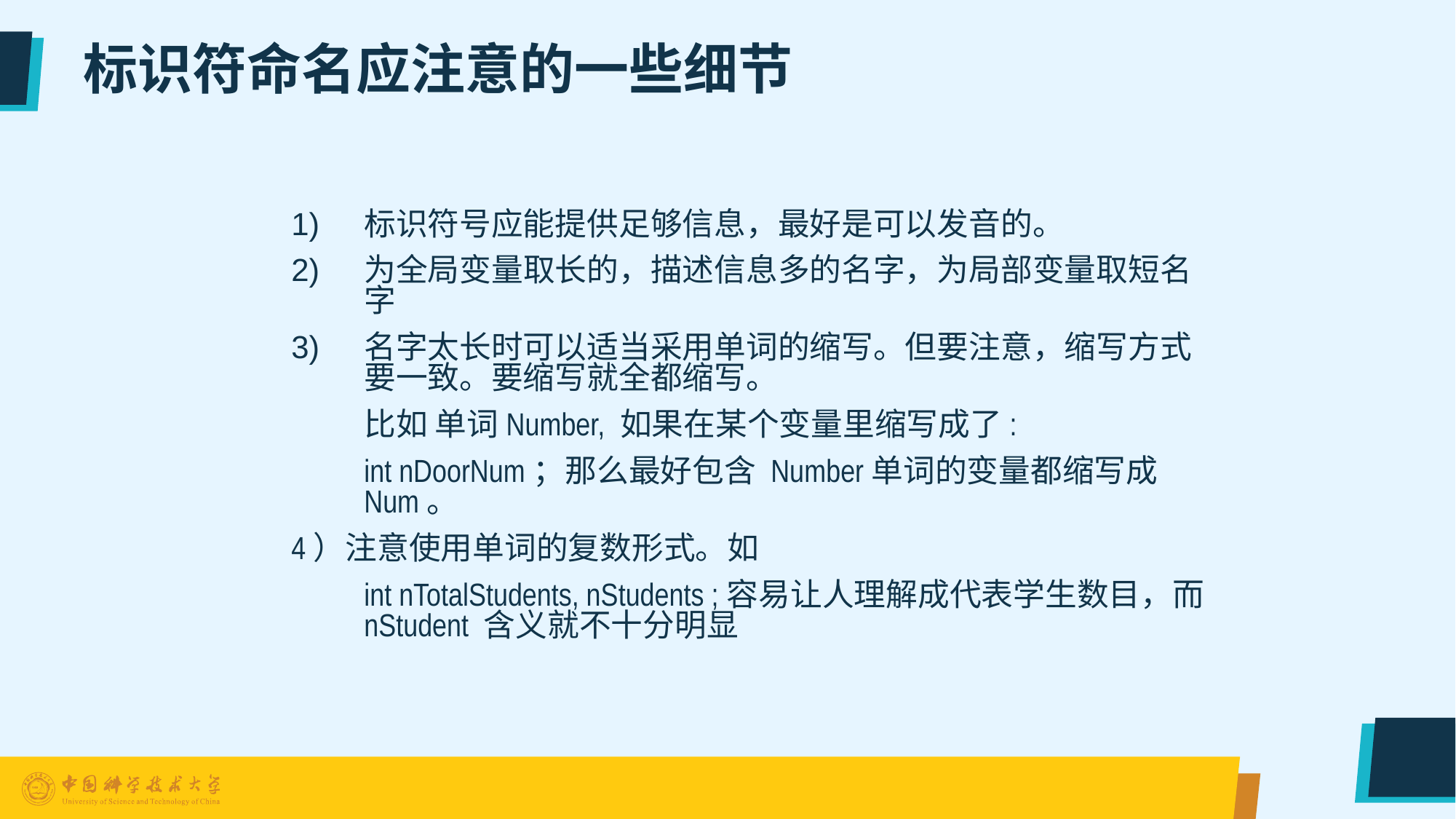

# 标识符命名应注意的一些细节
标识符号应能提供足够信息，最好是可以发音的。
为全局变量取长的，描述信息多的名字，为局部变量取短名字
名字太长时可以适当采用单词的缩写。但要注意，缩写方式要一致。要缩写就全都缩写。
	比如 单词Number, 如果在某个变量里缩写成了:
	int nDoorNum；那么最好包含 Number单词的变量都缩写成 Num。
4）注意使用单词的复数形式。如
	int nTotalStudents, nStudents ;容易让人理解成代表学生数目，而 nStudent 含义就不十分明显